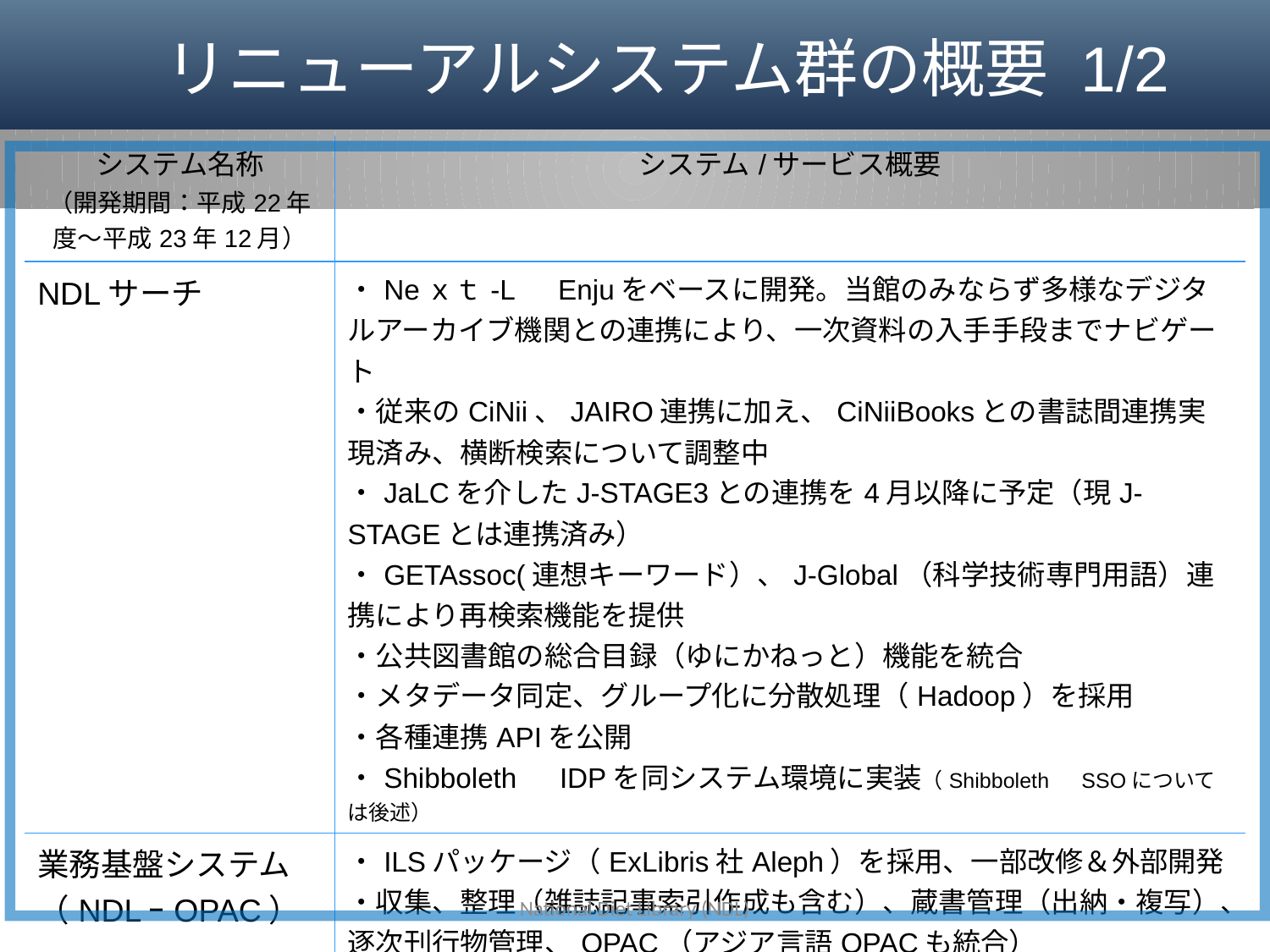

# リニューアルシステム群の概要 1/2
| システム名称 （開発期間：平成22年度～平成23年12月） | システム/サービス概要 |
| --- | --- |
| NDLサーチ | ・Neｘｔ-L　Enjuをベースに開発。当館のみならず多様なデジタルアーカイブ機関との連携により、一次資料の入手手段までナビゲート ・従来のCiNii、JAIRO連携に加え、CiNiiBooksとの書誌間連携実現済み、横断検索について調整中 ・JaLCを介したJ-STAGE3との連携を4月以降に予定（現J-STAGEとは連携済み） ・GETAssoc(連想キーワード）、J-Global（科学技術専門用語）連携により再検索機能を提供 ・公共図書館の総合目録（ゆにかねっと）機能を統合 ・メタデータ同定、グループ化に分散処理（Hadoop）を採用 ・各種連携APIを公開 ・Shibboleth　IDPを同システム環境に実装（Shibboleth　SSOについては後述） |
| 業務基盤システム （NDLｰOPAC） | ・ILSパッケージ（ExLibris社Aleph）を採用、一部改修＆外部開発 ・収集、整理（雑誌記事索引作成も含む）、蔵書管理（出納・複写）、逐次刊行物管理、OPAC（アジア言語OPACも統合） ・MARC21準拠、書誌情報提供サービス、遠隔複写サービス ・Shibboleth　SSOにはAlephパッケージ内のPDS（Patron　Directory　Service）にて対応 |

14
National Diet Library (NDL)